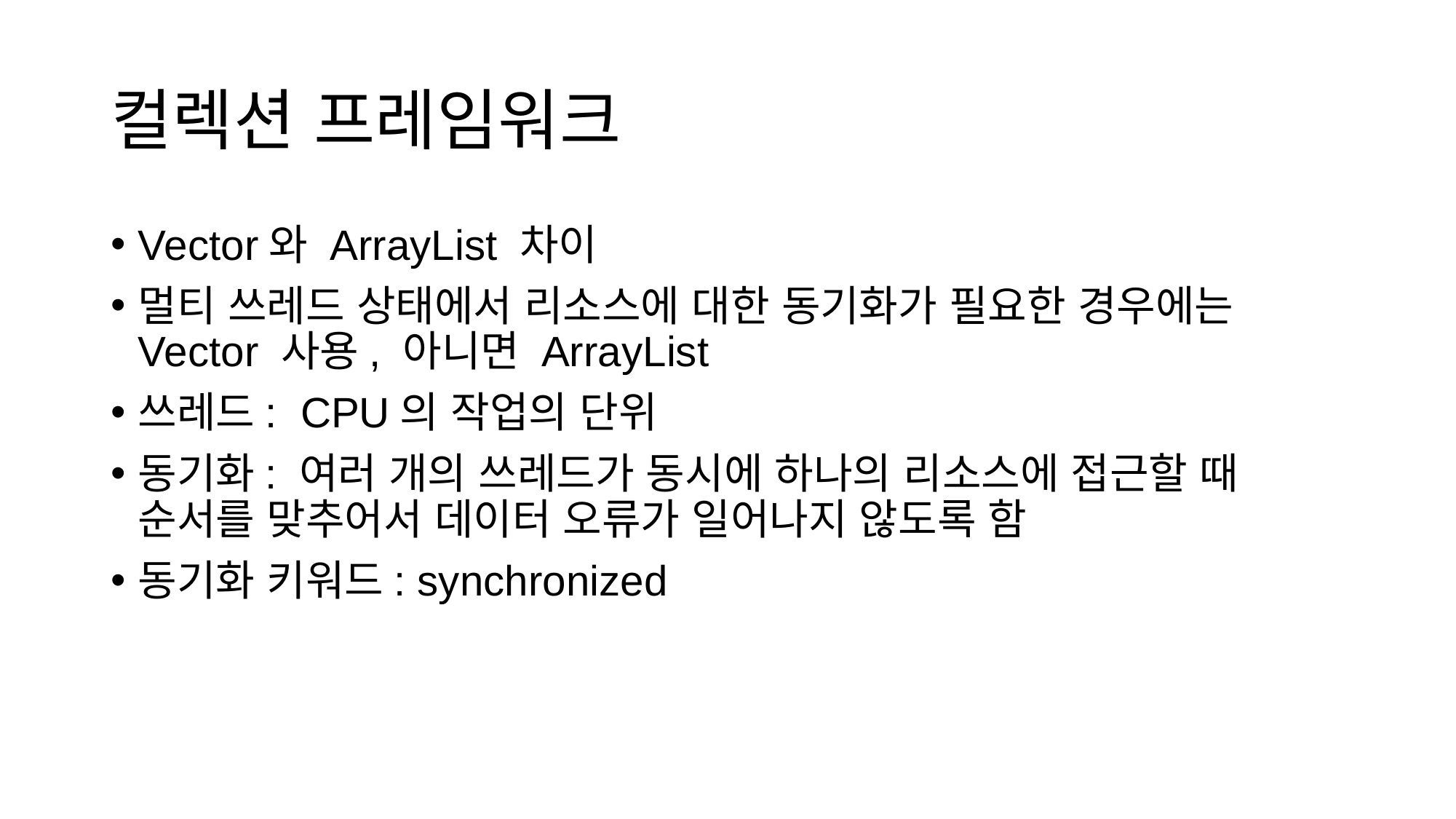

# 컬렉션 프레임워크
Vector와 ArrayList 차이
멀티 쓰레드 상태에서 리소스에 대한 동기화가 필요한 경우에는 Vector 사용, 아니면 ArrayList
쓰레드:  CPU의 작업의 단위
동기화: 여러 개의 쓰레드가 동시에 하나의 리소스에 접근할 때 순서를 맞추어서 데이터 오류가 일어나지 않도록 함
동기화 키워드: synchronized